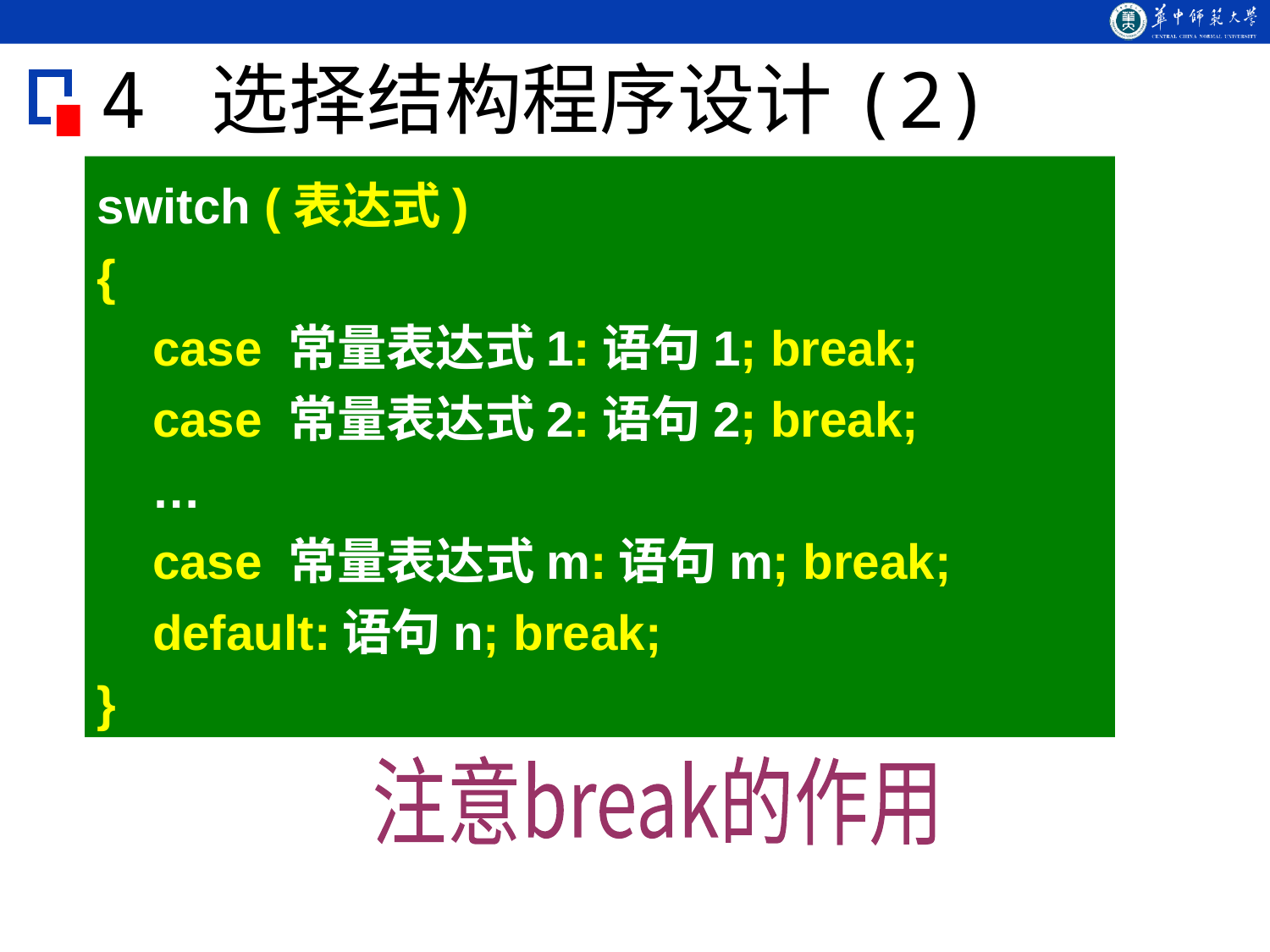

# 4 选择结构程序设计(2)
switch (表达式)
{
    case 常量表达式1:语句1; break;
    case 常量表达式2:语句2; break;
    …
    case 常量表达式m:语句m; break;
    default:语句n; break;
}
注意break的作用